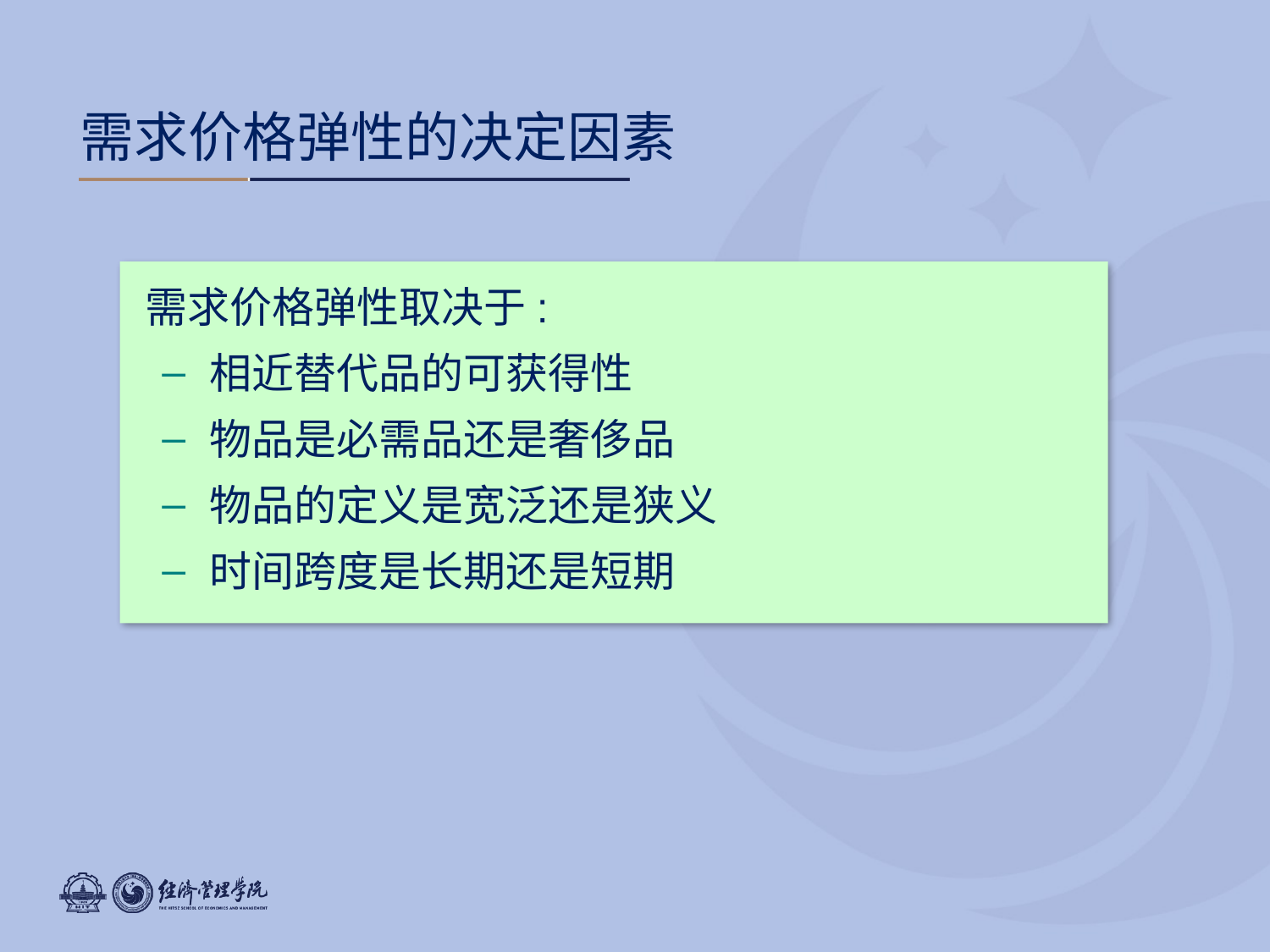

0
需求价格弹性的决定因素
需求价格弹性取决于:
相近替代品的可获得性
物品是必需品还是奢侈品
物品的定义是宽泛还是狭义
时间跨度是长期还是短期